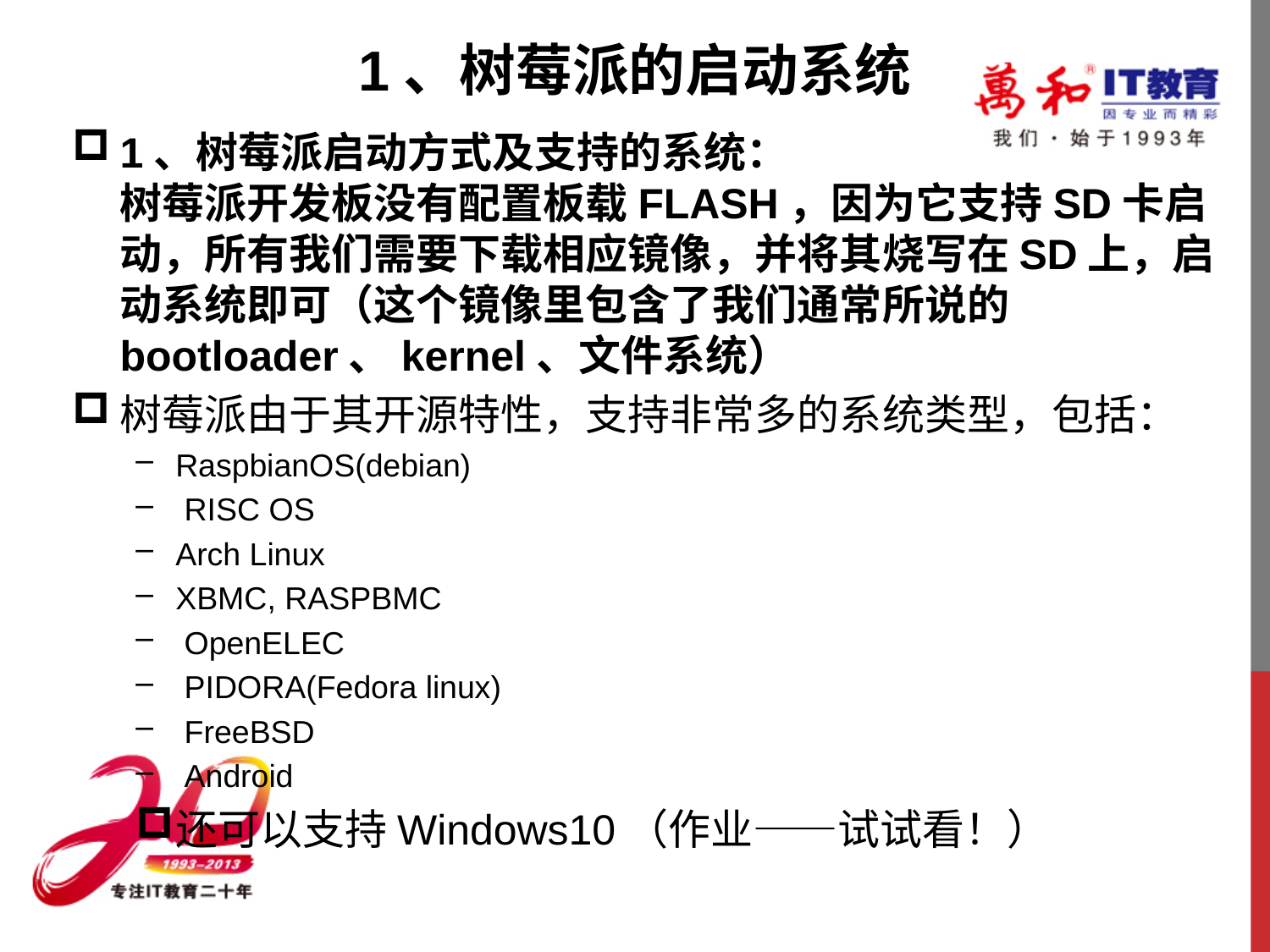

# 1、树莓派的启动系统
1、树莓派启动方式及支持的系统：
树莓派开发板没有配置板载FLASH，因为它支持SD卡启动，所有我们需要下载相应镜像，并将其烧写在SD上，启动系统即可（这个镜像里包含了我们通常所说的bootloader、kernel、文件系统）
树莓派由于其开源特性，支持非常多的系统类型，包括：
RaspbianOS(debian)
 RISC OS
Arch Linux
XBMC, RASPBMC
 OpenELEC
 PIDORA(Fedora linux)
 FreeBSD
 Android
还可以支持Windows10（作业——试试看！）